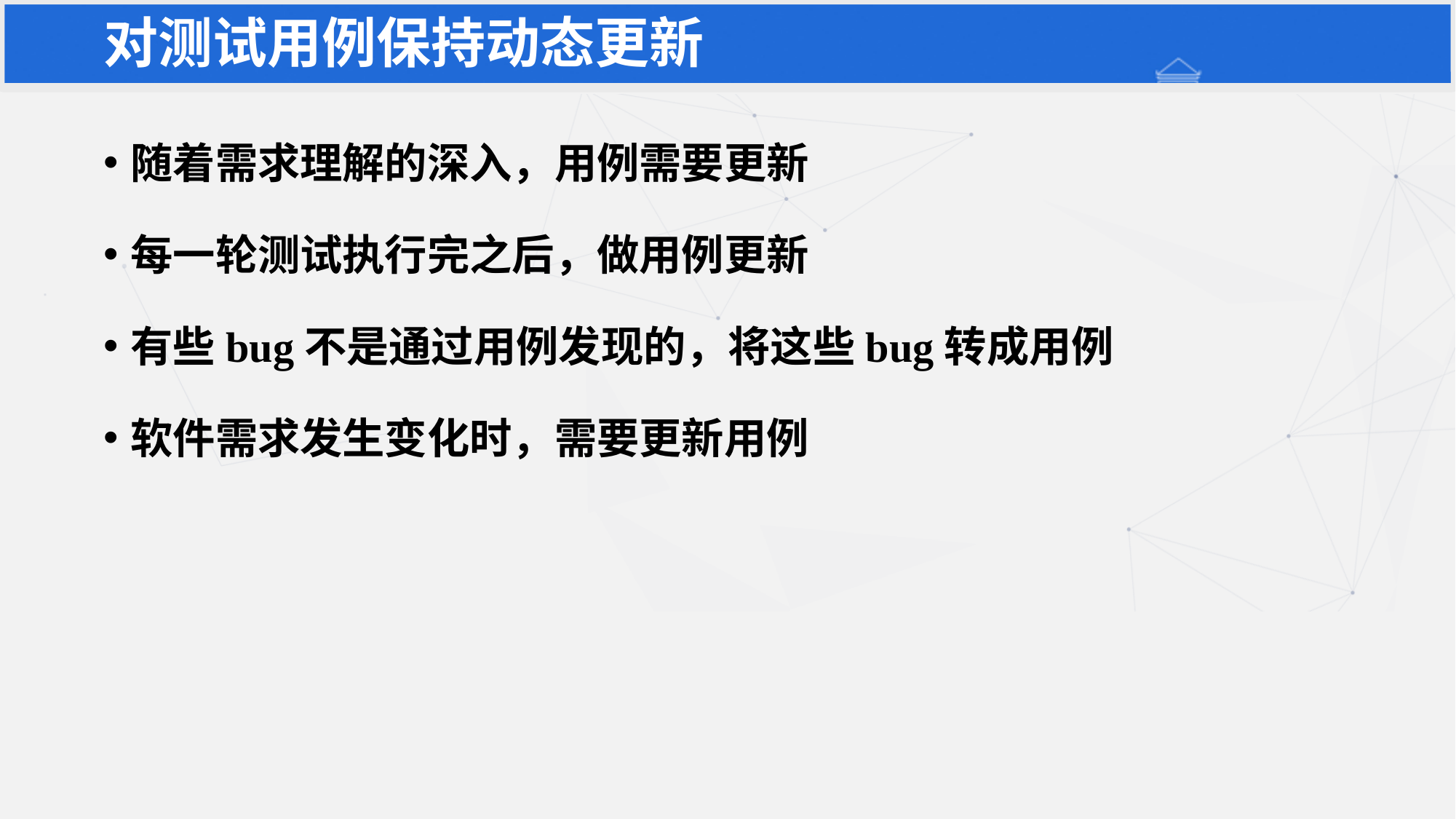

对测试用例保持动态更新
随着需求理解的深入，用例需要更新
每一轮测试执行完之后，做用例更新
有些bug不是通过用例发现的，将这些bug转成用例
软件需求发生变化时，需要更新用例